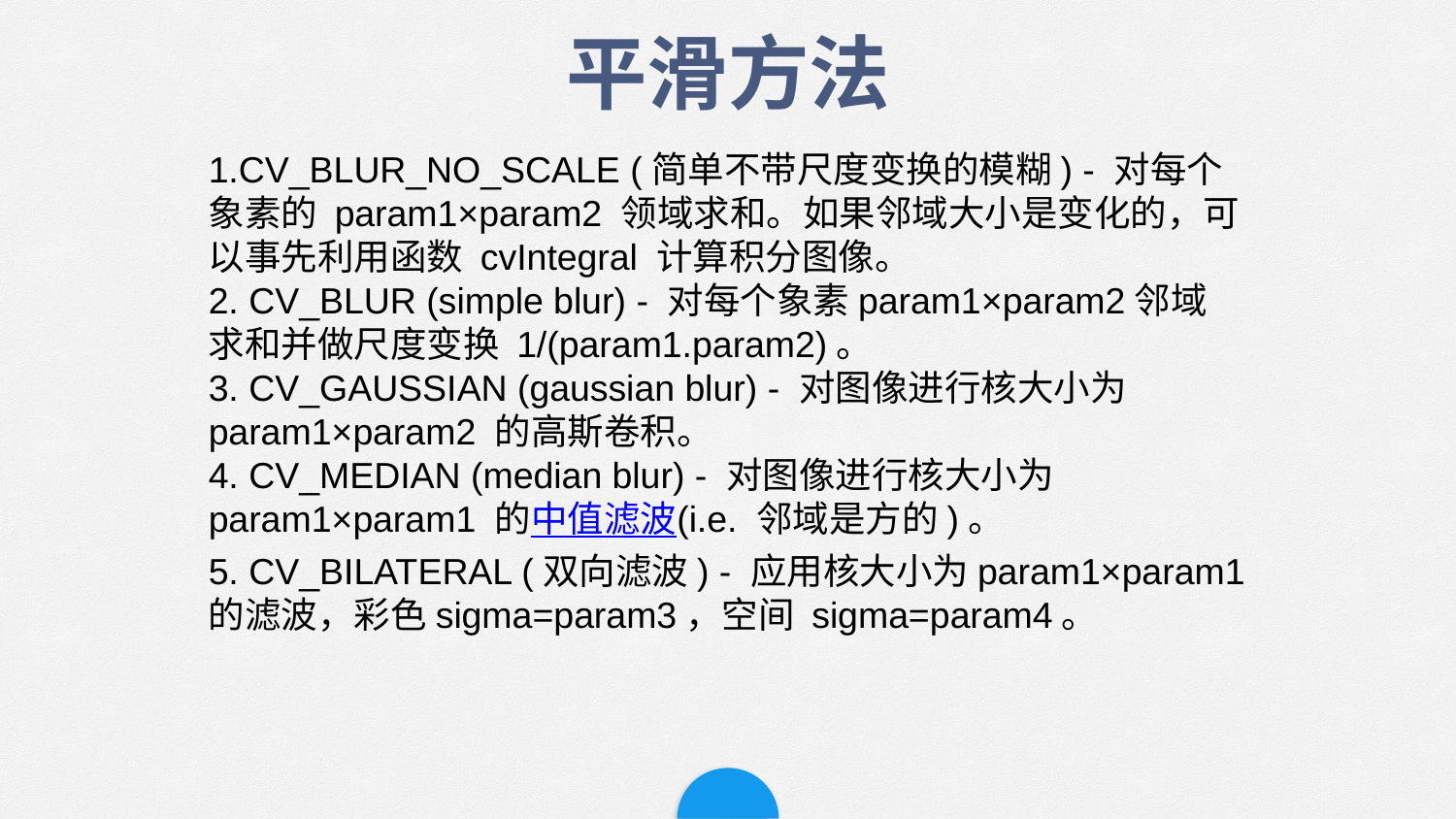

平滑方法
1.CV_BLUR_NO_SCALE (简单不带尺度变换的模糊) - 对每个象素的 param1×param2 领域求和。如果邻域大小是变化的，可以事先利用函数 cvIntegral 计算积分图像。
2. CV_BLUR (simple blur) - 对每个象素param1×param2邻域 求和并做尺度变换 1/(param1.param2)。
3. CV_GAUSSIAN (gaussian blur) - 对图像进行核大小为 param1×param2 的高斯卷积。
4. CV_MEDIAN (median blur) - 对图像进行核大小为param1×param1 的中值滤波(i.e. 邻域是方的)。
5. CV_BILATERAL (双向滤波) - 应用核大小为param1×param1的滤波，彩色sigma=param3，空间 sigma=param4。

34